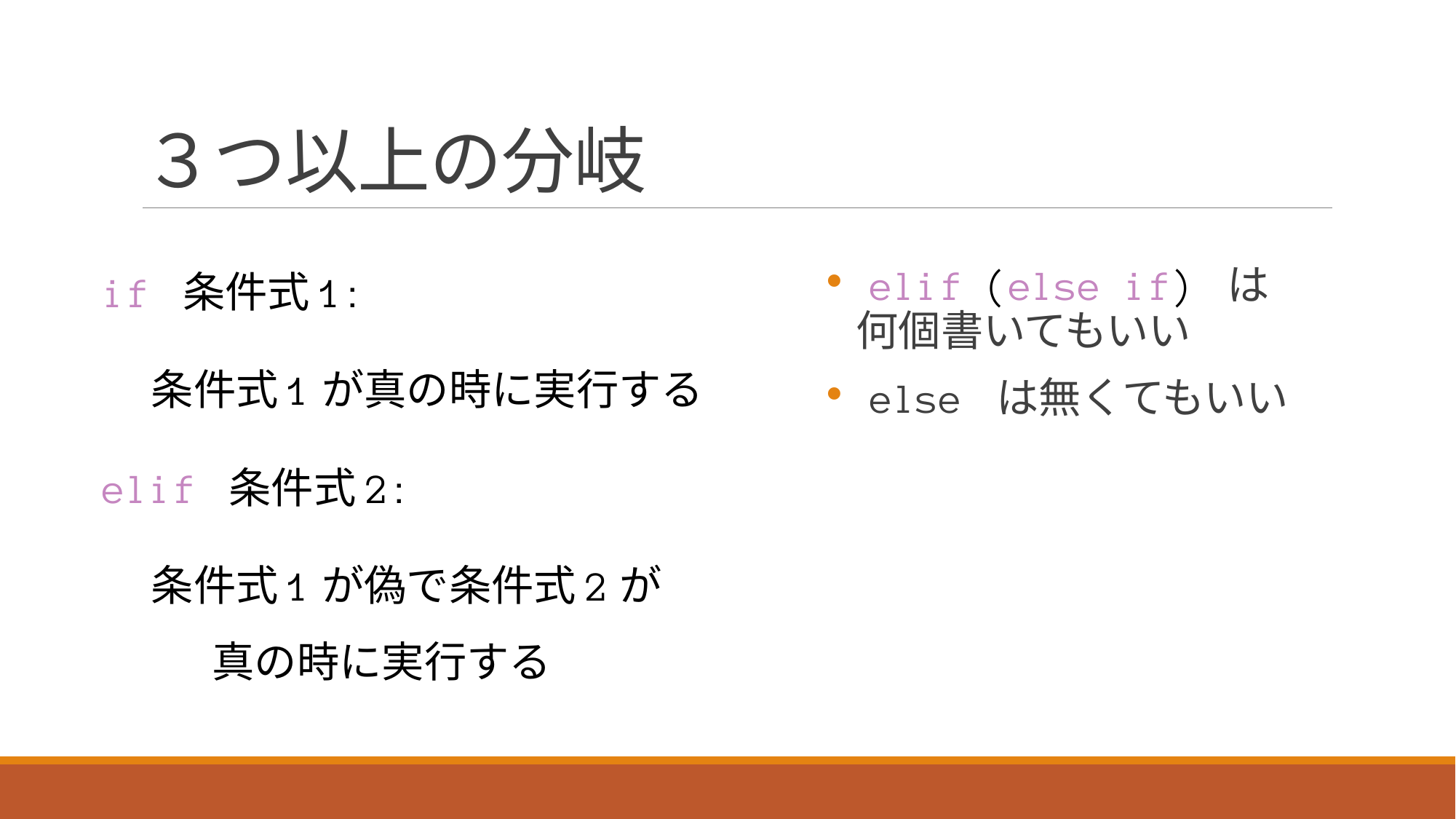

# ３つ以上の分岐
if 条件式1:
    条件式1が真の時に実行する
elif 条件式2:
    条件式1が偽で条件式2が
	真の時に実行する

 elif (else if) は
  何個書いてもいい
 else は無くてもいい